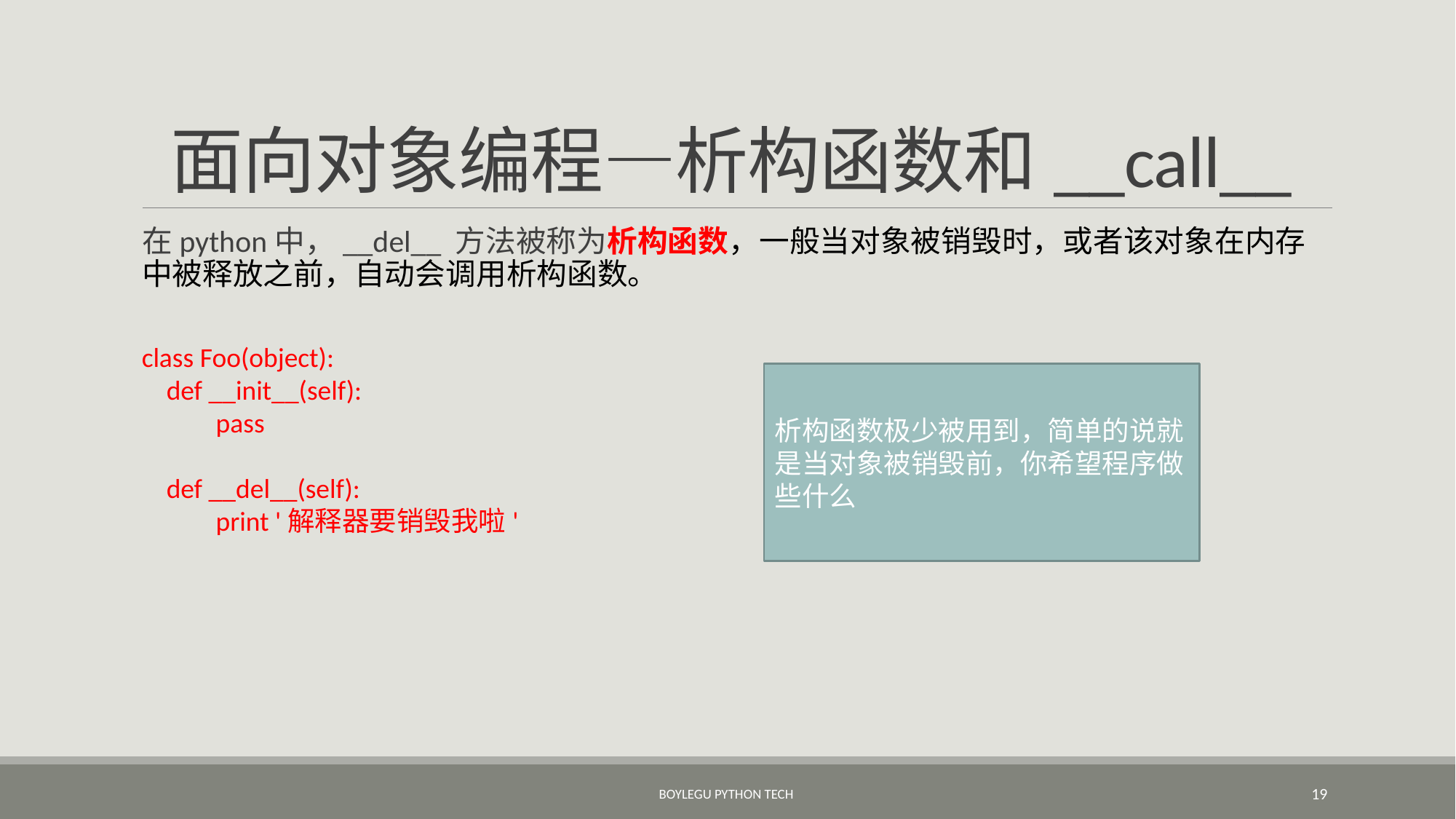

# 面向对象编程—析构函数和__call__
在python中，__del__ 方法被称为析构函数，一般当对象被销毁时，或者该对象在内存中被释放之前，自动会调用析构函数。

class Foo(object):
    def __init__(self):
            pass

    def __del__(self):
            print '解释器要销毁我啦'

析构函数极少被用到，简单的说就是当对象被销毁前，你希望程序做些什么
BoyleGu Python Tech
19